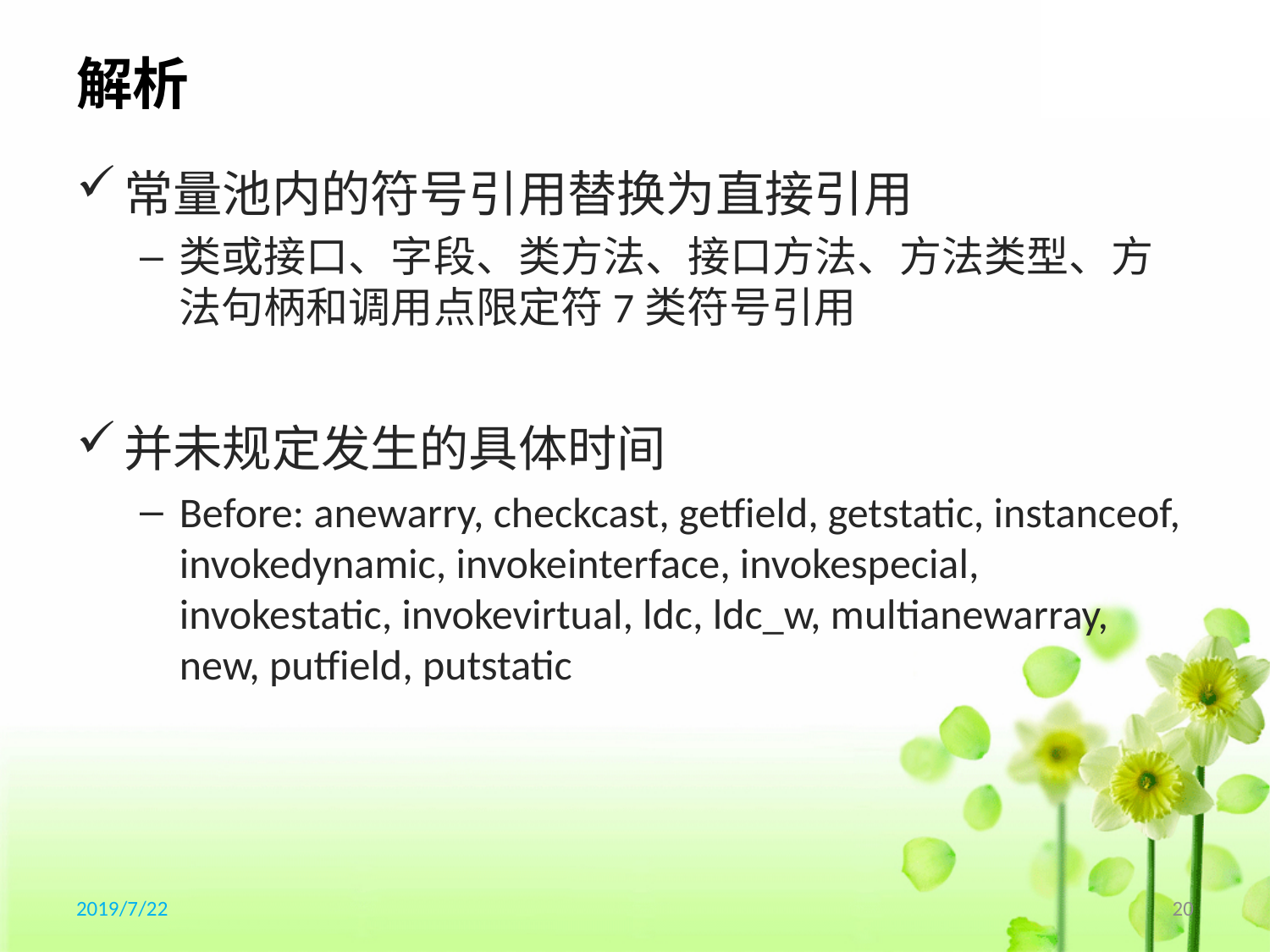

# 解析
常量池内的符号引用替换为直接引用
类或接口、字段、类方法、接口方法、方法类型、方法句柄和调用点限定符7类符号引用

并未规定发生的具体时间
Before: anewarry, checkcast, getfield, getstatic, instanceof, invokedynamic, invokeinterface, invokespecial, invokestatic, invokevirtual, ldc, ldc_w, multianewarray, new, putfield, putstatic
2019/7/22
20